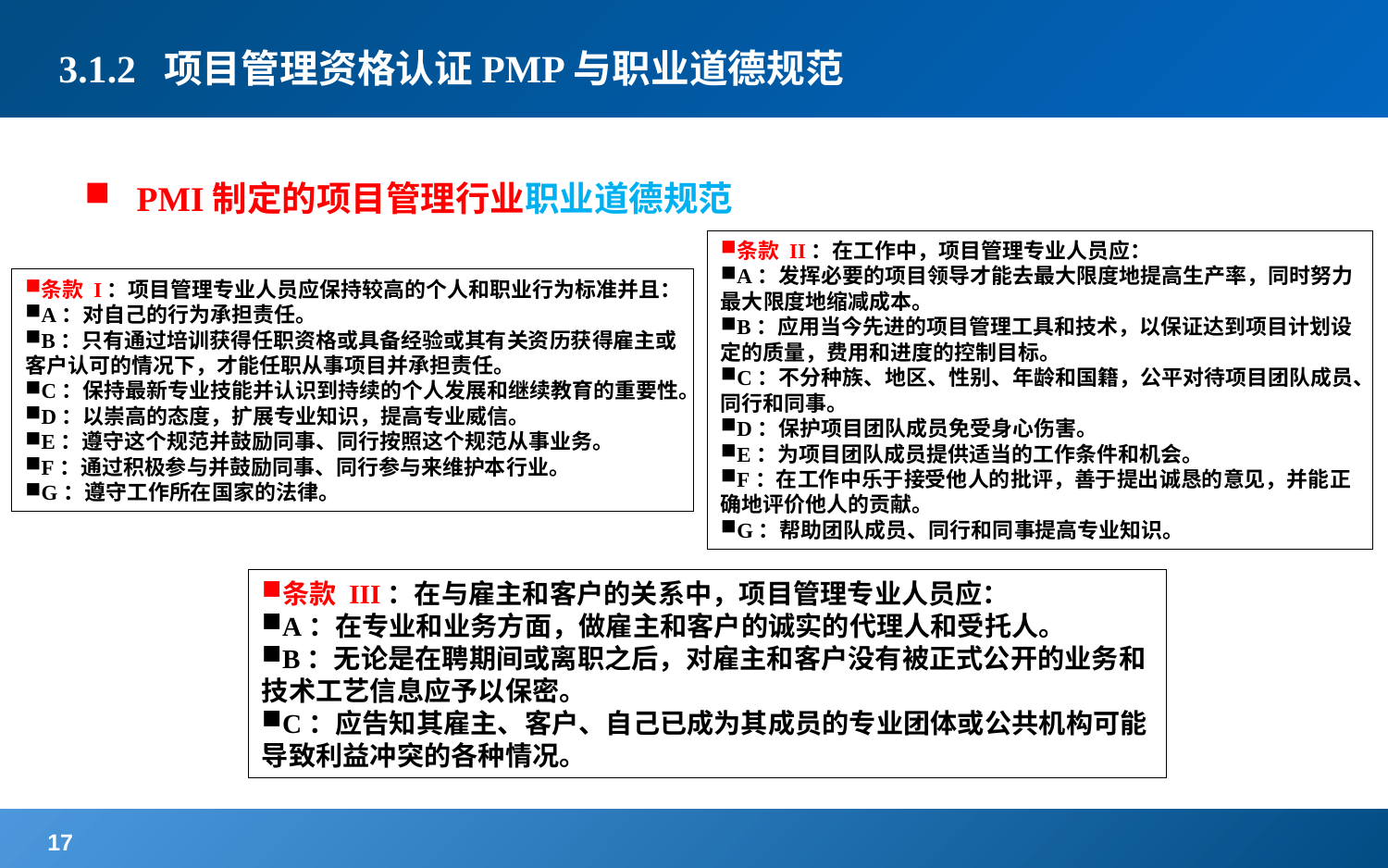

# 3.1.2  项目管理资格认证PMP与职业道德规范
PMI制定的项目管理行业职业道德规范
条款 II：在工作中，项目管理专业人员应：
A：发挥必要的项目领导才能去最大限度地提高生产率，同时努力最大限度地缩减成本。
B：应用当今先进的项目管理工具和技术，以保证达到项目计划设定的质量，费用和进度的控制目标。
C：不分种族、地区、性别、年龄和国籍，公平对待项目团队成员、同行和同事。
D：保护项目团队成员免受身心伤害。
E：为项目团队成员提供适当的工作条件和机会。
F：在工作中乐于接受他人的批评，善于提出诚恳的意见，并能正确地评价他人的贡献。
G：帮助团队成员、同行和同事提高专业知识。
条款 I：项目管理专业人员应保持较高的个人和职业行为标准并且：
A：对自己的行为承担责任。
B：只有通过培训获得任职资格或具备经验或其有关资历获得雇主或客户认可的情况下，才能任职从事项目并承担责任。
C：保持最新专业技能并认识到持续的个人发展和继续教育的重要性。
D：以崇高的态度，扩展专业知识，提高专业威信。
E：遵守这个规范并鼓励同事、同行按照这个规范从事业务。
F：通过积极参与并鼓励同事、同行参与来维护本行业。
G：遵守工作所在国家的法律。
条款 III：在与雇主和客户的关系中，项目管理专业人员应：
A：在专业和业务方面，做雇主和客户的诚实的代理人和受托人。
B：无论是在聘期间或离职之后，对雇主和客户没有被正式公开的业务和技术工艺信息应予以保密。
C：应告知其雇主、客户、自己已成为其成员的专业团体或公共机构可能导致利益冲突的各种情况。